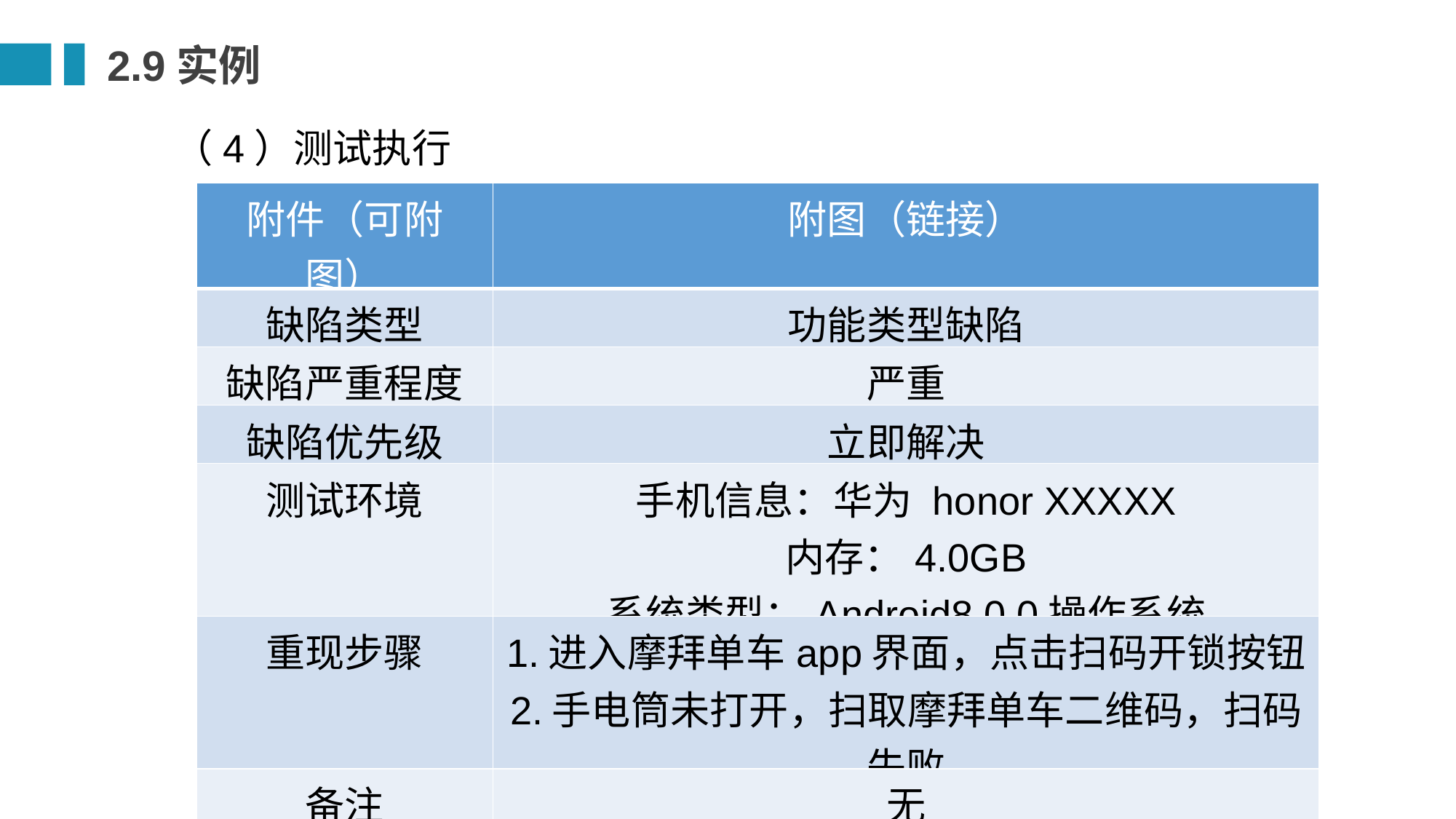

2.9实例

（4）测试执行
| 附件（可附图） | 附图（链接） |
| --- | --- |
| 缺陷类型 | 功能类型缺陷 |
| 缺陷严重程度 | 严重 |
| 缺陷优先级 | 立即解决 |
| 测试环境 | 手机信息：华为 honor XXXXX 内存：4.0GB 系统类型：Android8.0.0操作系统 |
| 重现步骤 | 1.进入摩拜单车app界面，点击扫码开锁按钮 2.手电筒未打开，扫取摩拜单车二维码，扫码失败 |
| 备注 | 无 |
80